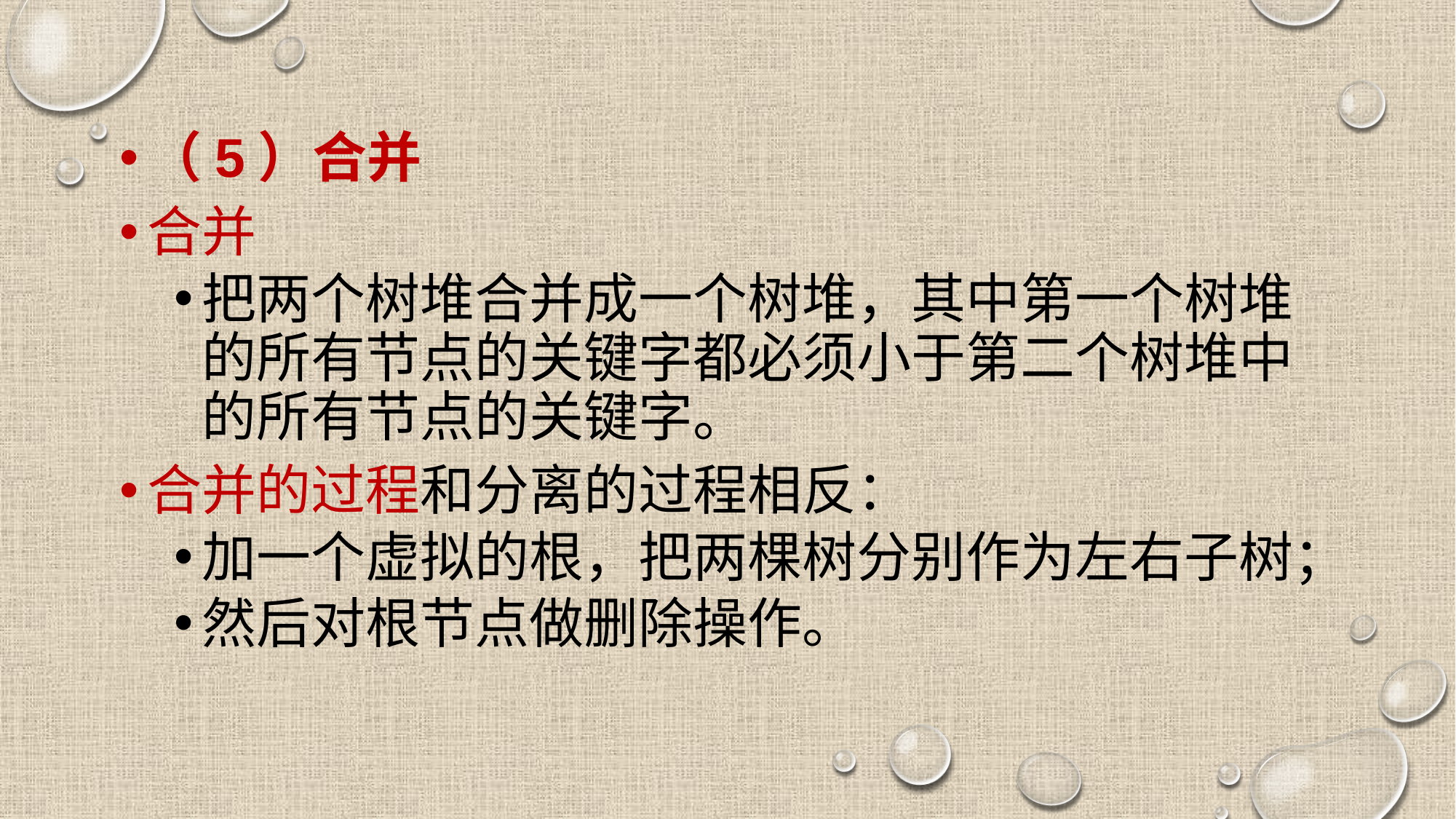

#
（5）合并
合并
把两个树堆合并成一个树堆，其中第一个树堆的所有节点的关键字都必须小于第二个树堆中的所有节点的关键字。
合并的过程和分离的过程相反：
加一个虚拟的根，把两棵树分别作为左右子树；
然后对根节点做删除操作。